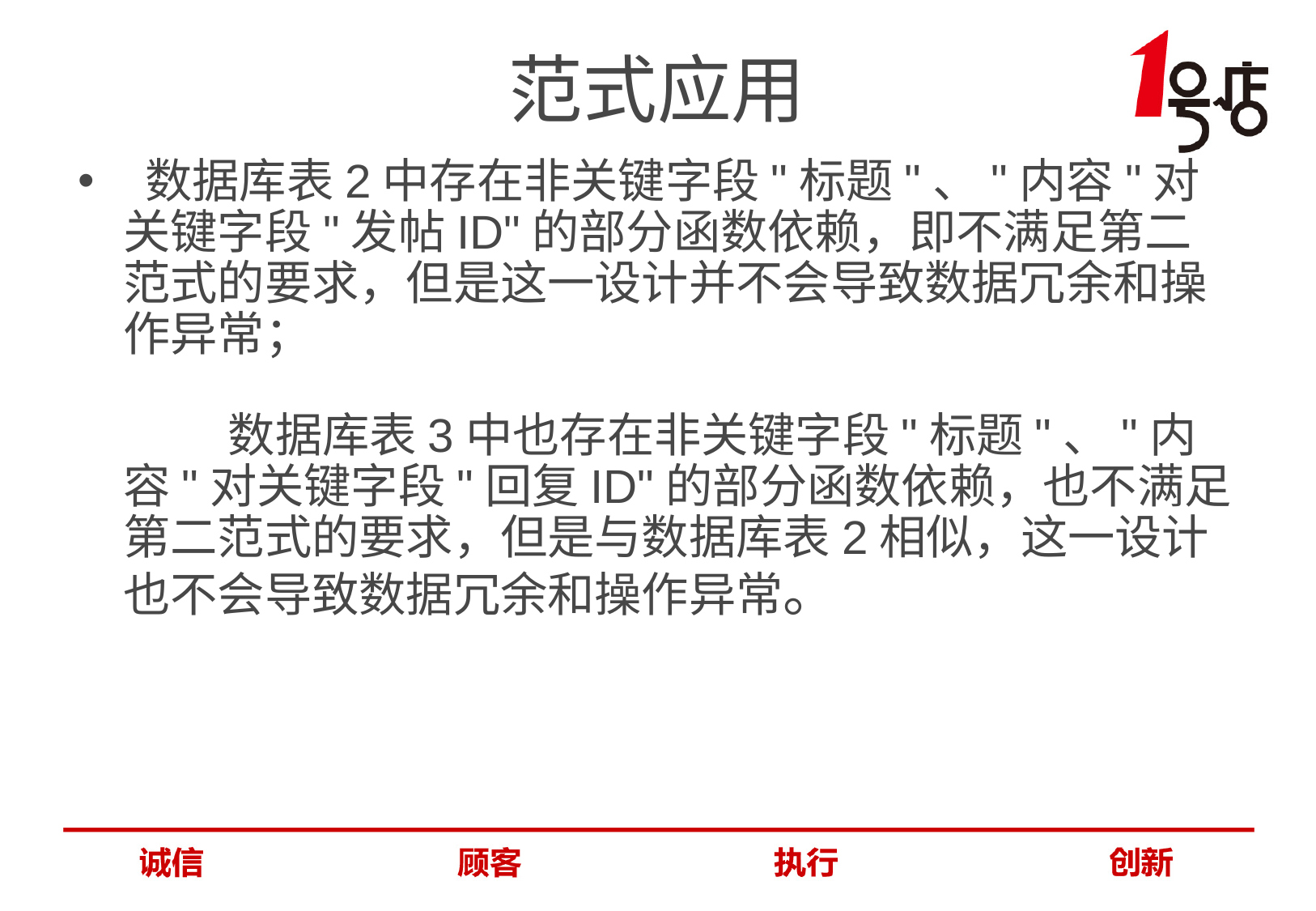

# 范式应用
 数据库表2中存在非关键字段"标题"、"内容"对关键字段"发帖ID"的部分函数依赖，即不满足第二范式的要求，但是这一设计并不会导致数据冗余和操作异常；
　　 数据库表3中也存在非关键字段"标题"、"内容"对关键字段"回复ID"的部分函数依赖，也不满足第二范式的要求，但是与数据库表2相似，这一设计也不会导致数据冗余和操作异常。